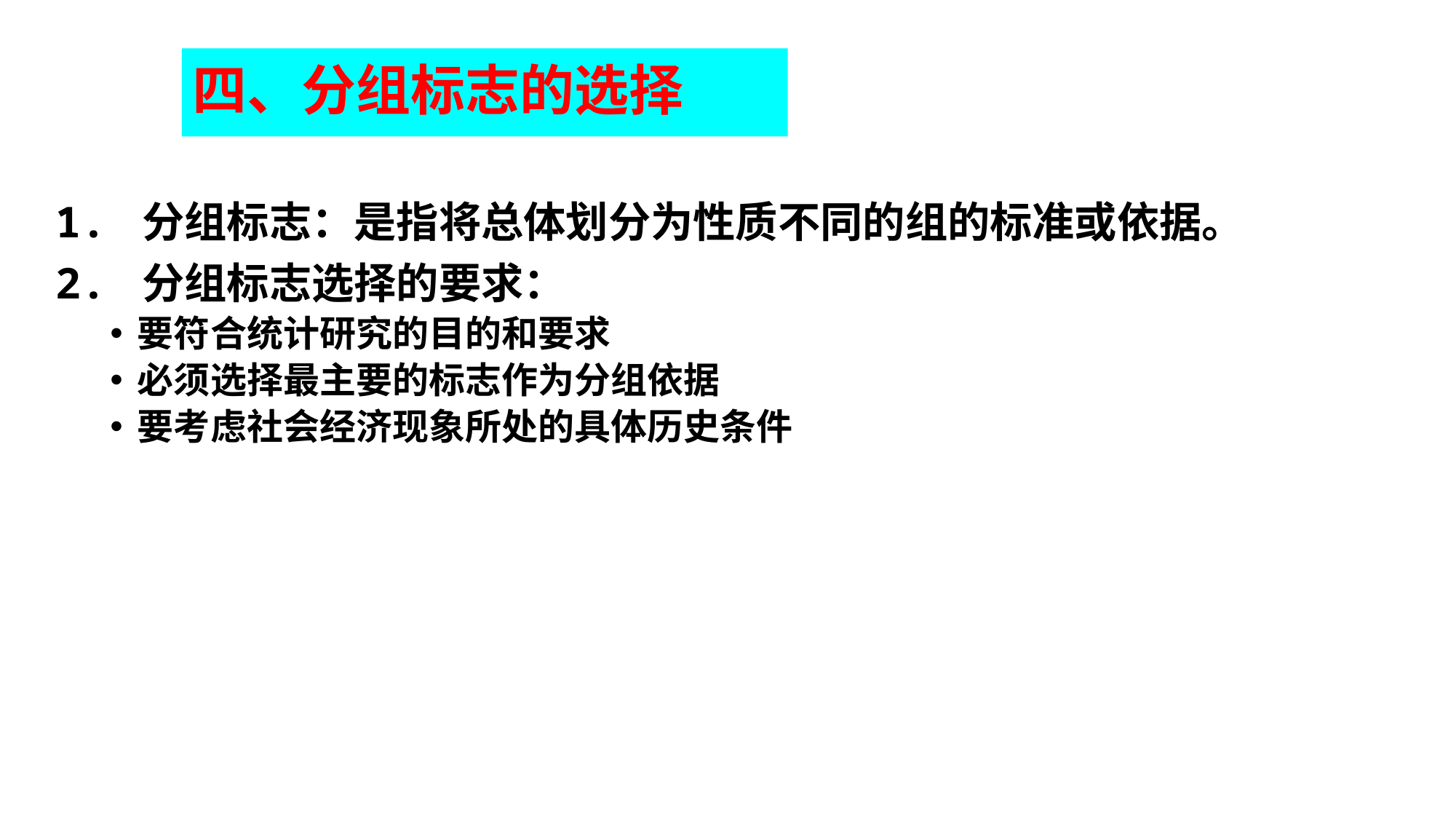

# 四、分组标志的选择
1. 分组标志：是指将总体划分为性质不同的组的标准或依据。
2. 分组标志选择的要求：
要符合统计研究的目的和要求
必须选择最主要的标志作为分组依据
要考虑社会经济现象所处的具体历史条件